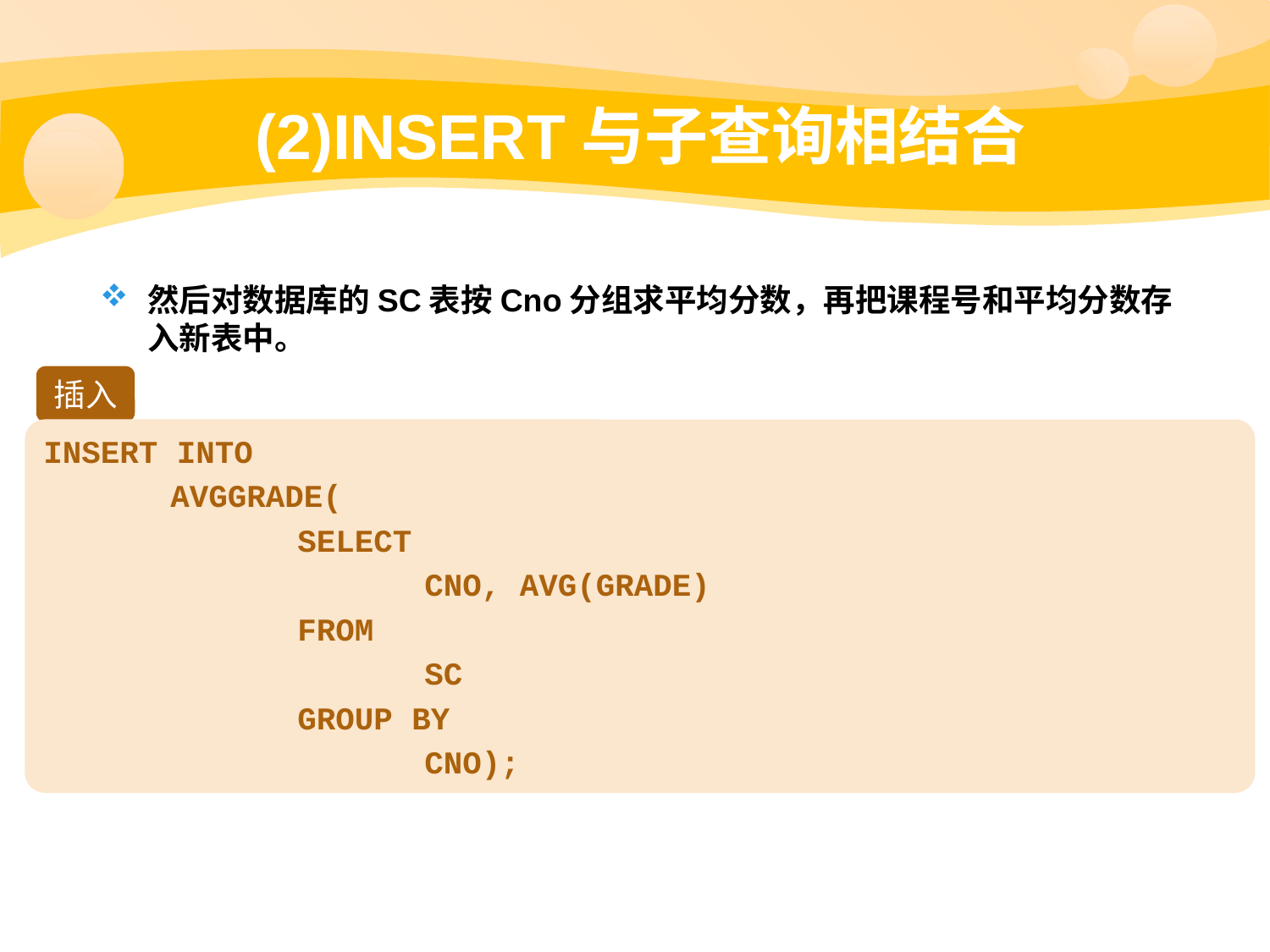

# (2)INSERT与子查询相结合
然后对数据库的SC表按Cno分组求平均分数，再把课程号和平均分数存入新表中。
插入
INSERT INTO
	AVGGRADE(
		SELECT
			CNO, AVG(GRADE)
		FROM
			SC
		GROUP BY
			CNO);